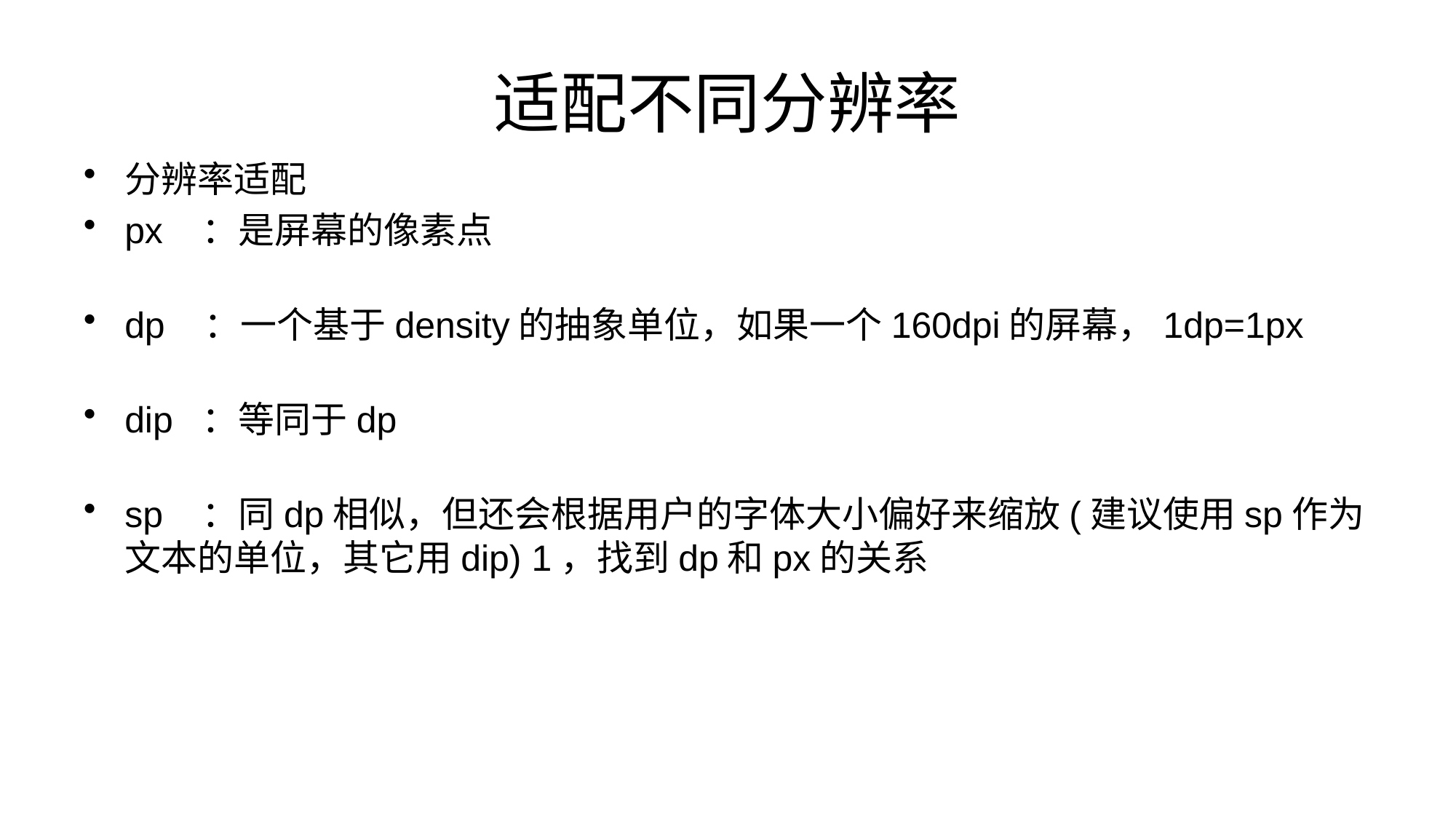

# 适配不同分辨率
分辨率适配
px   ：是屏幕的像素点
dp   ：一个基于density的抽象单位，如果一个160dpi的屏幕，1dp=1px
dip  ：等同于dp
sp   ：同dp相似，但还会根据用户的字体大小偏好来缩放(建议使用sp作为文本的单位，其它用dip) 1，找到dp和px的关系